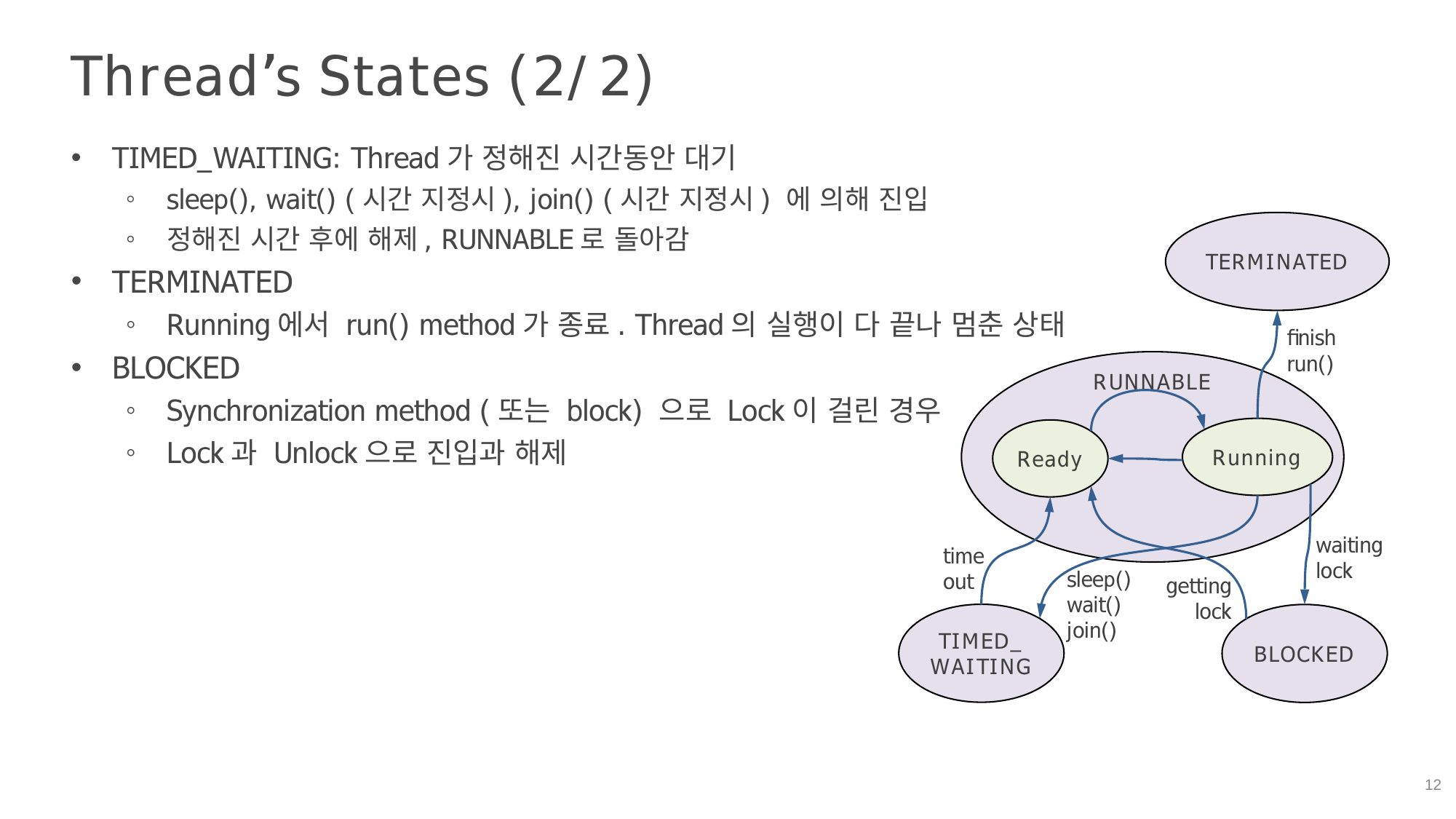

# Thread’s States (2/2)
TIMED_WAITING: Thread가 정해진 시간동안 대기
sleep(), wait() (시간 지정시), join() (시간 지정시) 에 의해 진입
정해진 시간 후에 해제, RUNNABLE로 돌아감
TERMINATED
Running에서 run() method가 종료. Thread의 실행이 다 끝나 멈춘 상태
BLOCKED
Synchronization method (또는 block) 으로 Lock이 걸린 경우
Lock과 Unlock으로 진입과 해제
TERMINATED
finish
run()

RUNNABLE
Running
Ready
waiting
lock
time
out
sleep()
wait()
join()
getting
lock
TIMED_WAITING
BLOCKED
12